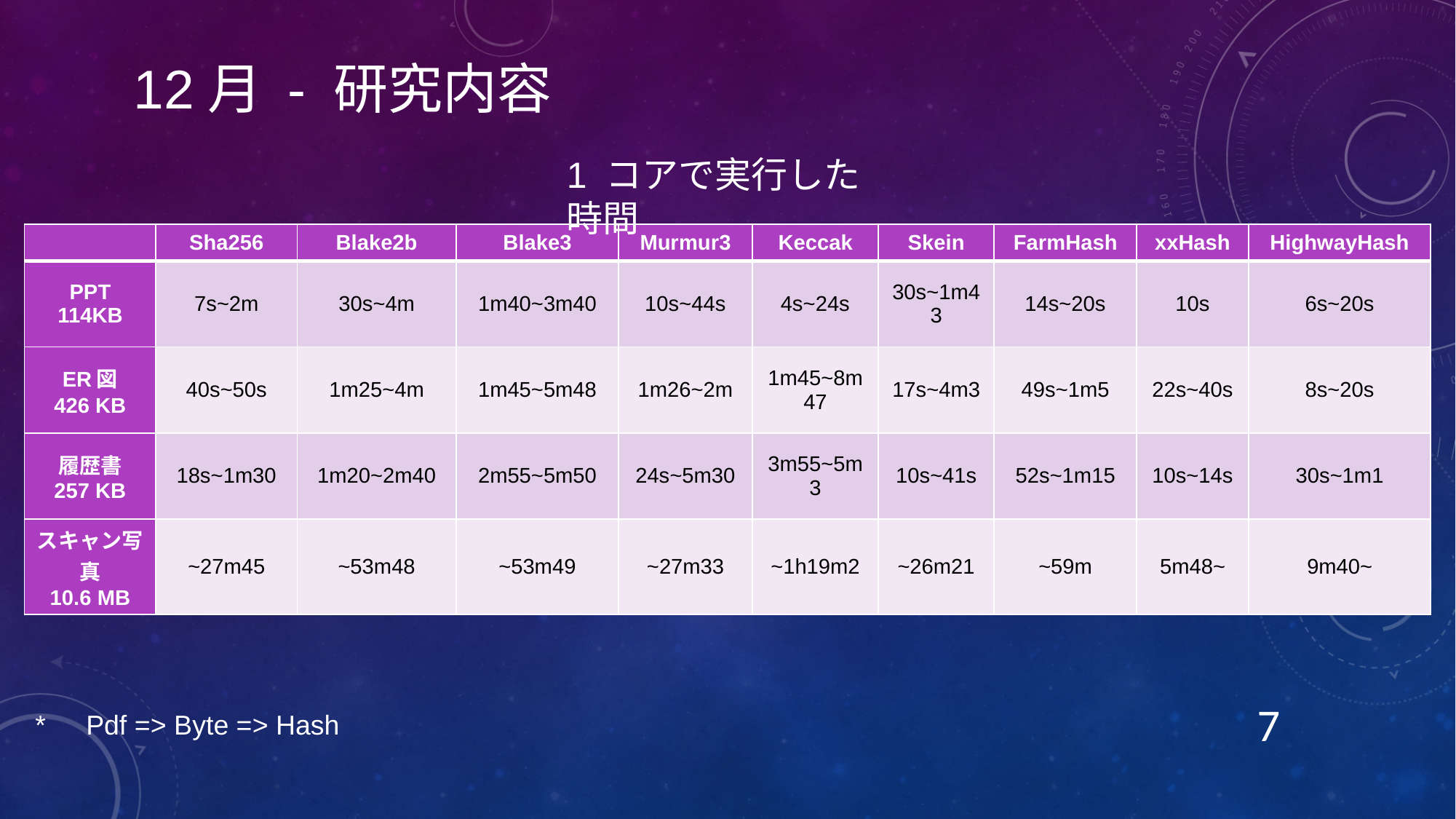

12月 - 研究内容
1 コアで実行した時間
|  | Sha256 | Blake2b | Blake3 | Murmur3 | Keccak | Skein | FarmHash | xxHash | HighwayHash |
| --- | --- | --- | --- | --- | --- | --- | --- | --- | --- |
| PPT 114KB | 7s~2m | 30s~4m | 1m40~3m40 | 10s~44s | 4s~24s | 30s~1m43 | 14s~20s | 10s | 6s~20s |
| ER図 426 KB | 40s~50s | 1m25~4m | 1m45~5m48 | 1m26~2m | 1m45~8m47 | 17s~4m3 | 49s~1m5 | 22s~40s | 8s~20s |
| 履歴書 257 KB | 18s~1m30 | 1m20~2m40 | 2m55~5m50 | 24s~5m30 | 3m55~5m3 | 10s~41s | 52s~1m15 | 10s~14s | 30s~1m1 |
| スキャン写真 10.6 MB | ~27m45 | ~53m48 | ~53m49 | ~27m33 | ~1h19m2 | ~26m21 | ~59m | 5m48~ | 9m40~ |
7
*　Pdf => Byte => Hash